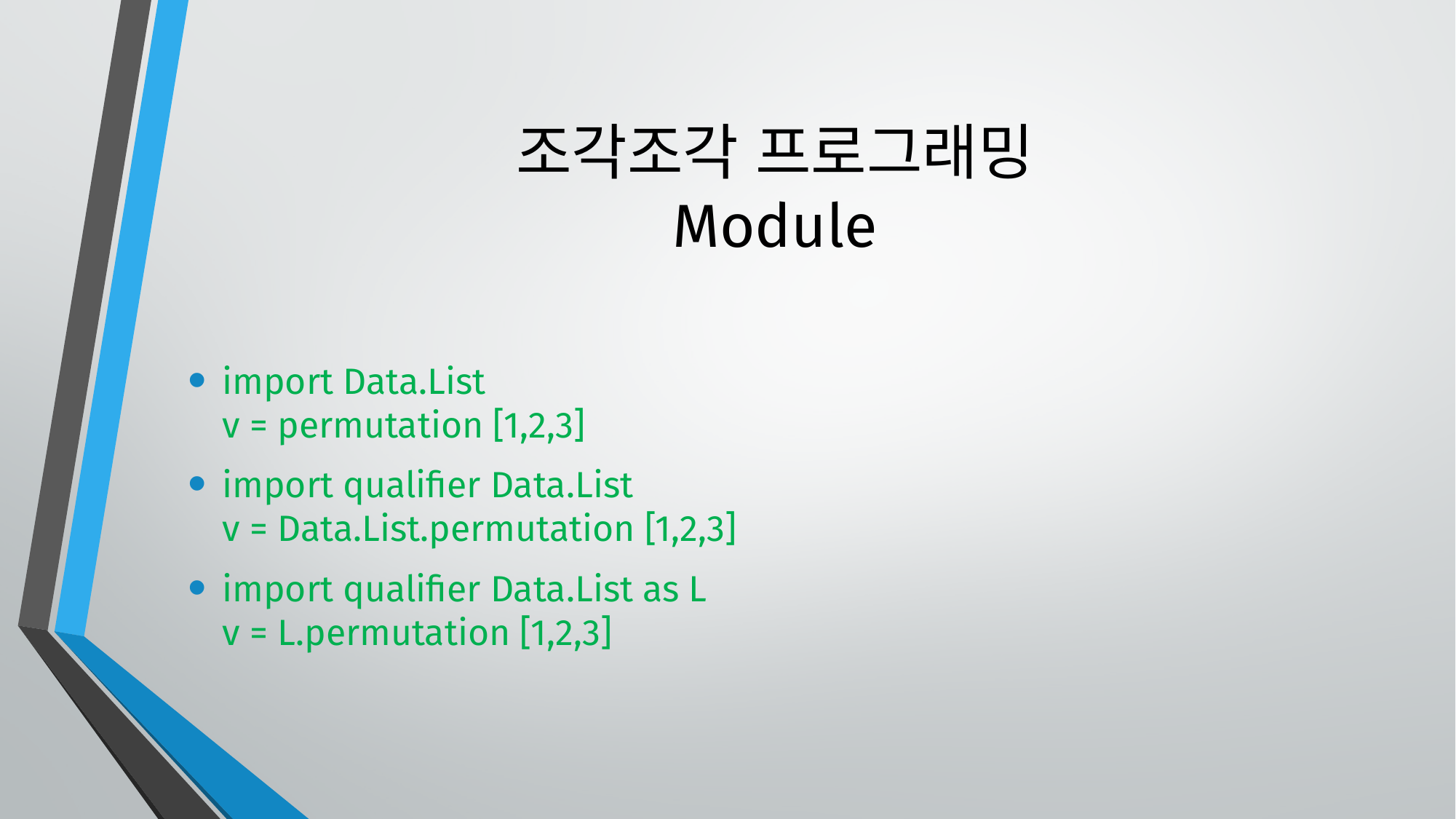

# 조각조각 프로그래밍 Module
import Data.List
v = permutation [1,2,3]
import qualifier Data.List
v = Data.List.permutation [1,2,3]
import qualifier Data.List as L
v = L.permutation [1,2,3]